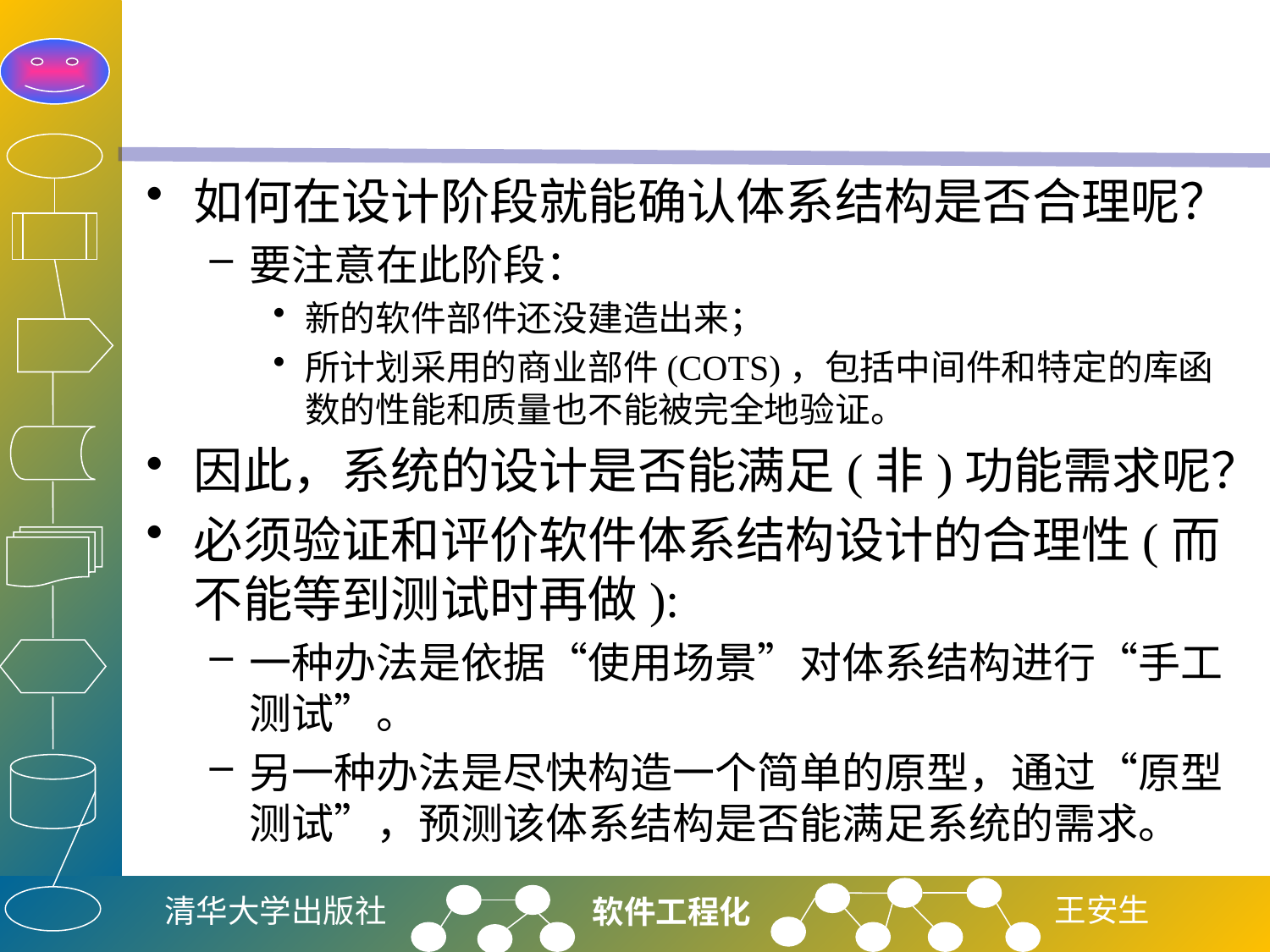

#
如何在设计阶段就能确认体系结构是否合理呢？
要注意在此阶段：
新的软件部件还没建造出来；
所计划采用的商业部件(COTS)，包括中间件和特定的库函数的性能和质量也不能被完全地验证。
因此，系统的设计是否能满足(非)功能需求呢？
必须验证和评价软件体系结构设计的合理性(而不能等到测试时再做):
一种办法是依据“使用场景”对体系结构进行“手工测试”。
另一种办法是尽快构造一个简单的原型，通过“原型测试”，预测该体系结构是否能满足系统的需求。